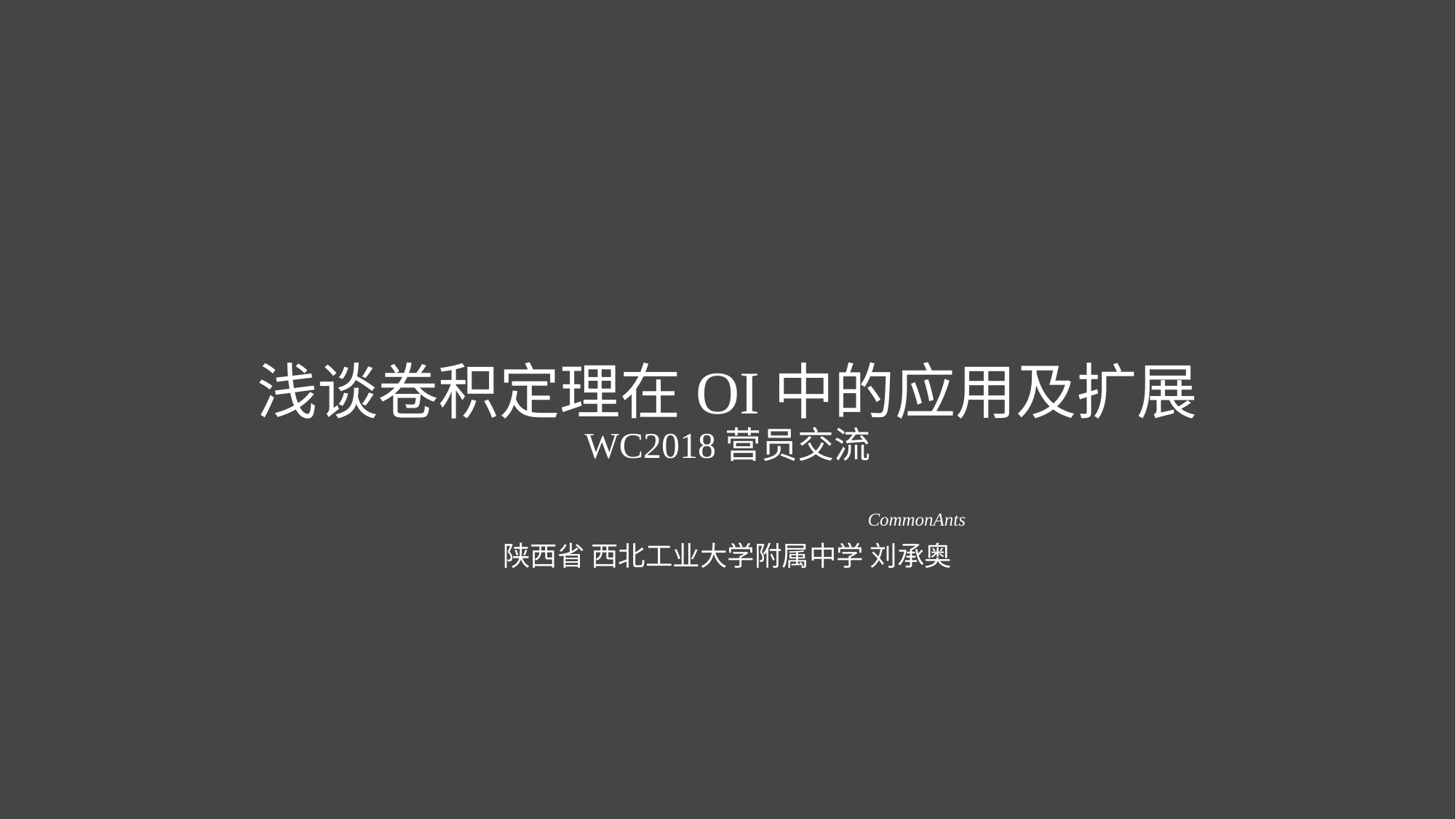

# 浅谈卷积定理在OI中的应用及扩展 WC2018营员交流
CommonAnts
陕西省 西北工业大学附属中学 刘承奥